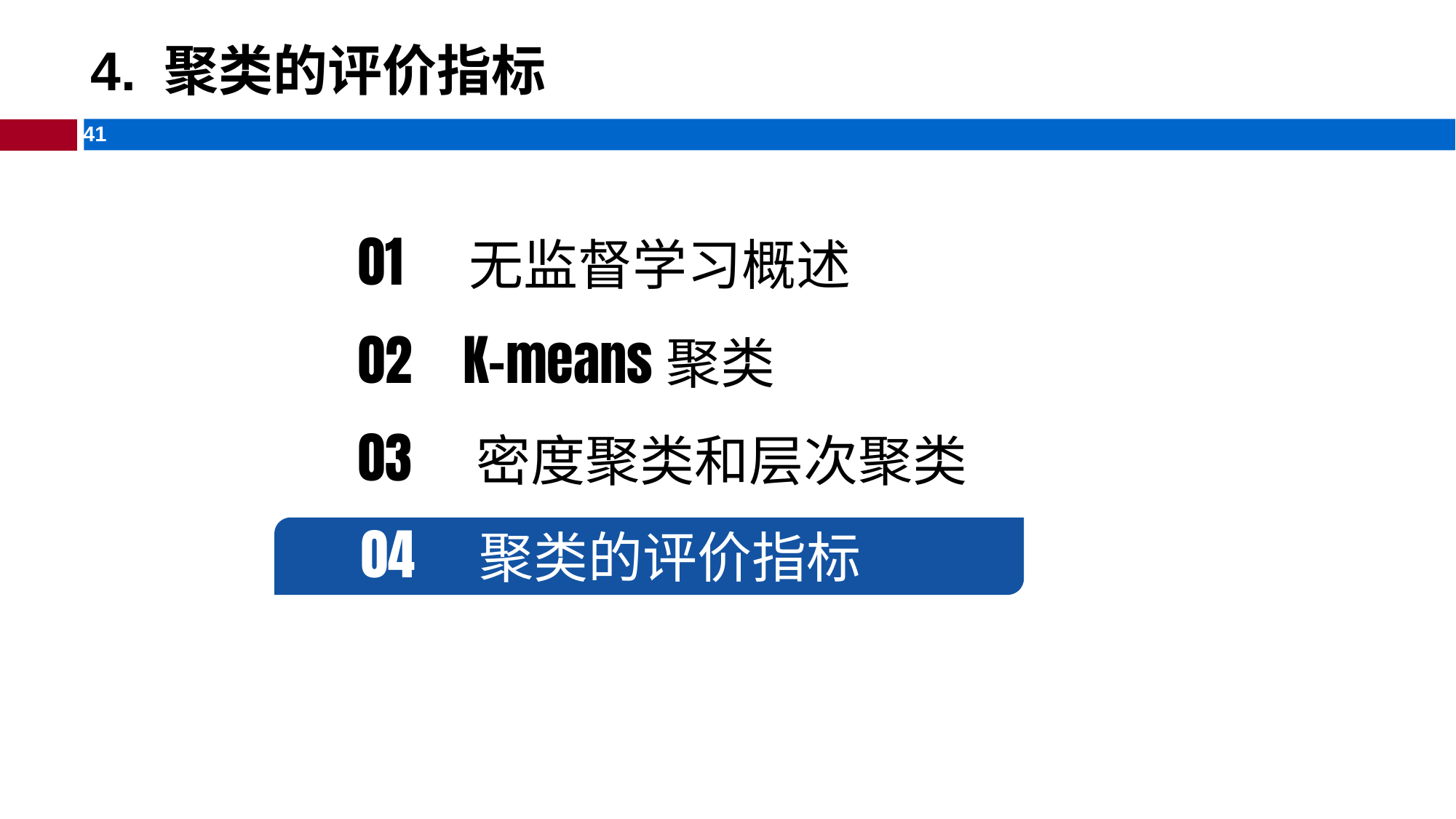

# 4. 聚类的评价指标
01    无监督学习概述
02    K-means聚类
03    密度聚类和层次聚类

04    聚类的评价指标